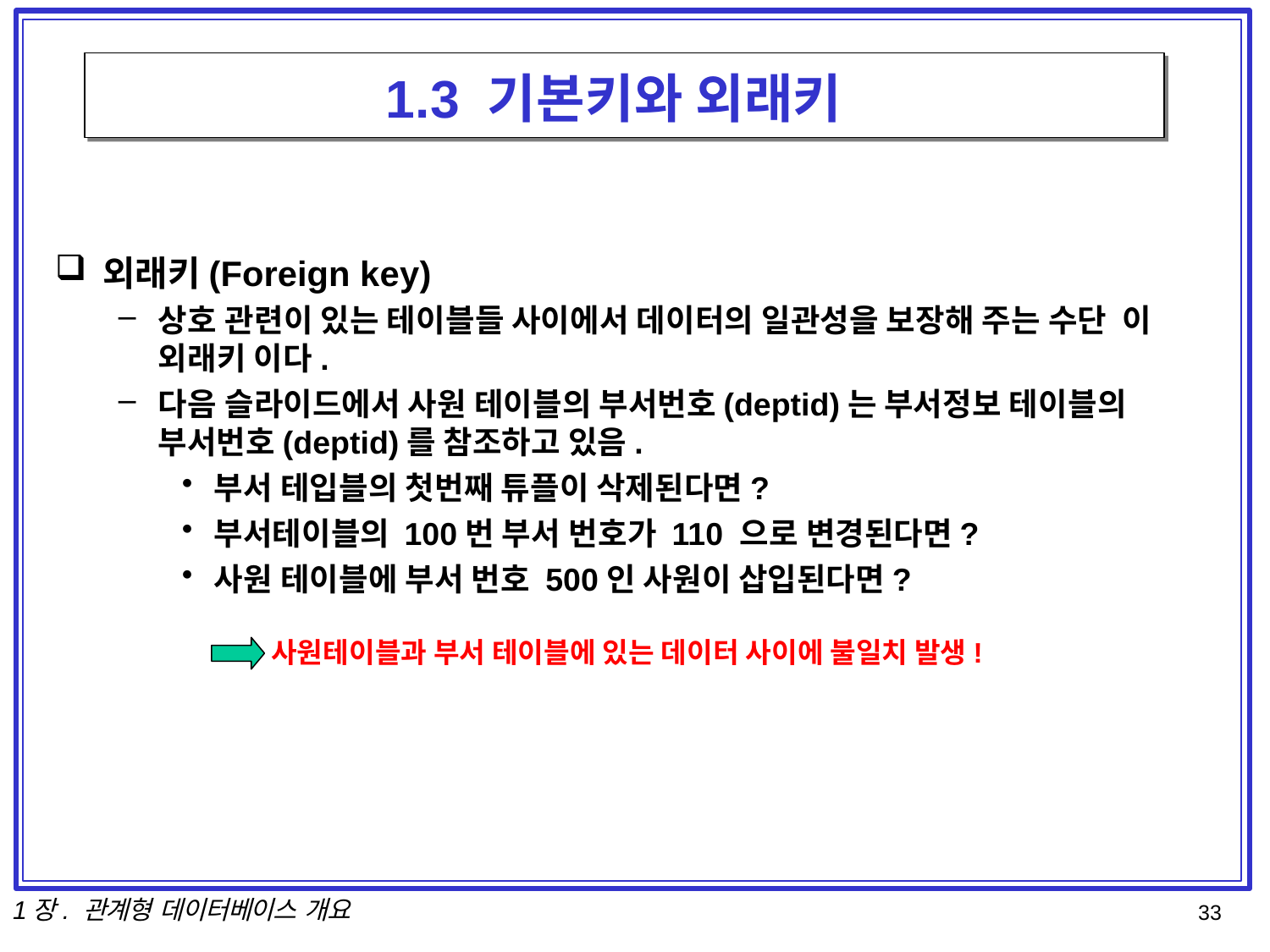

# 1.3 기본키와 외래키
외래키(Foreign key)
상호 관련이 있는 테이블들 사이에서 데이터의 일관성을 보장해 주는 수단  이 외래키 이다.
다음 슬라이드에서 사원 테이블의 부서번호(deptid)는 부서정보 테이블의  부서번호(deptid)를 참조하고 있음.
부서 테입블의 첫번째 튜플이 삭제된다면?
부서테이블의 100번 부서 번호가 110 으로 변경된다면?
사원 테이블에 부서 번호 500인 사원이 삽입된다면?

사원테이블과 부서 테이블에 있는 데이터 사이에 불일치 발생!

1장. 관계형 데이터베이스 개요
33